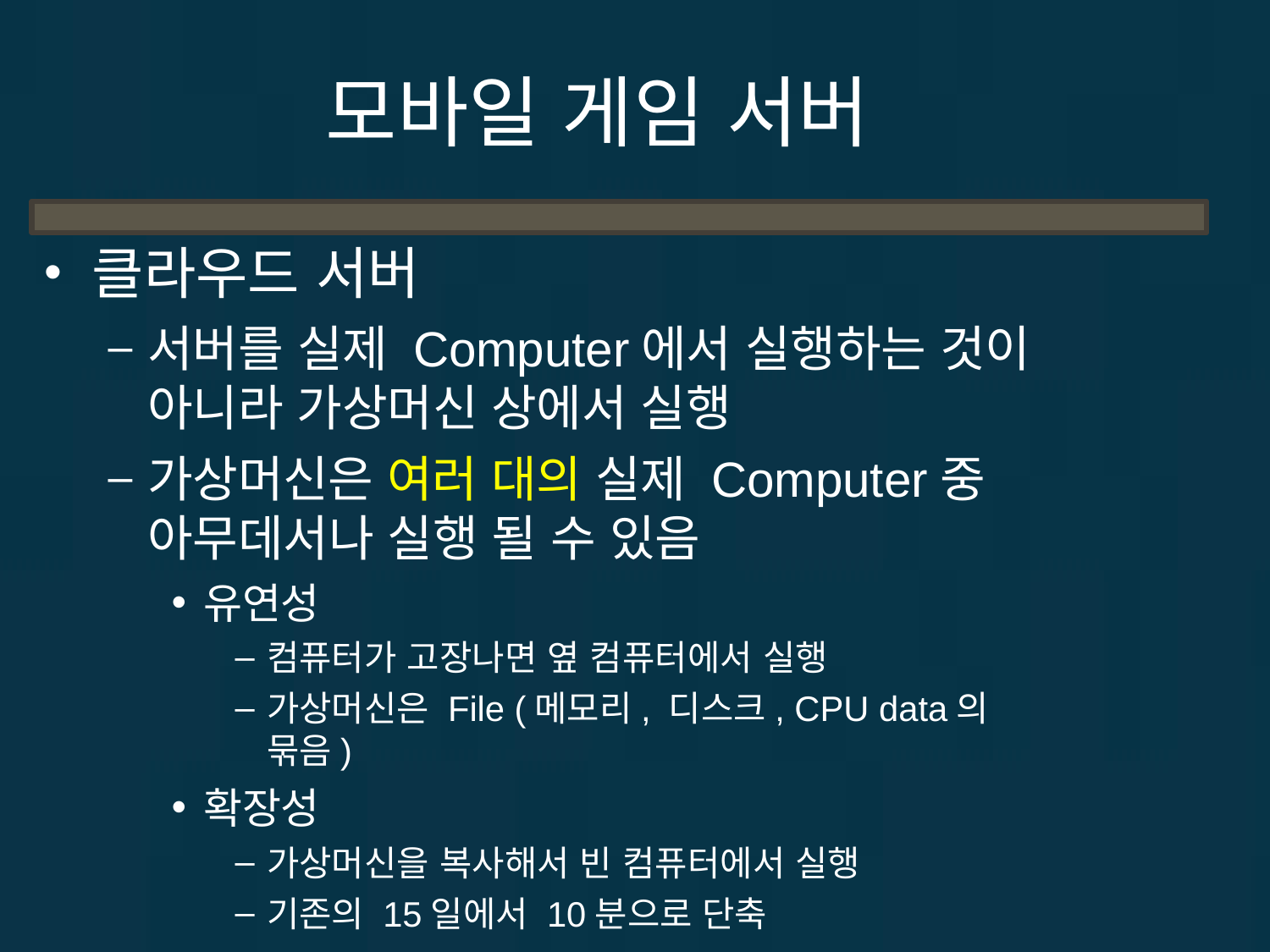

# 모바일 게임 서버

클라우드 서버
서버를 실제 Computer에서 실행하는 것이  아니라 가상머신 상에서 실행
가상머신은 여러 대의 실제 Computer중  아무데서나 실행 될 수 있음
유연성
컴퓨터가 고장나면 옆 컴퓨터에서 실행
가상머신은 File (메모리, 디스크, CPU data의 묶음)
확장성
가상머신을 복사해서 빈 컴퓨터에서 실행
기존의 15일에서 10분으로 단축